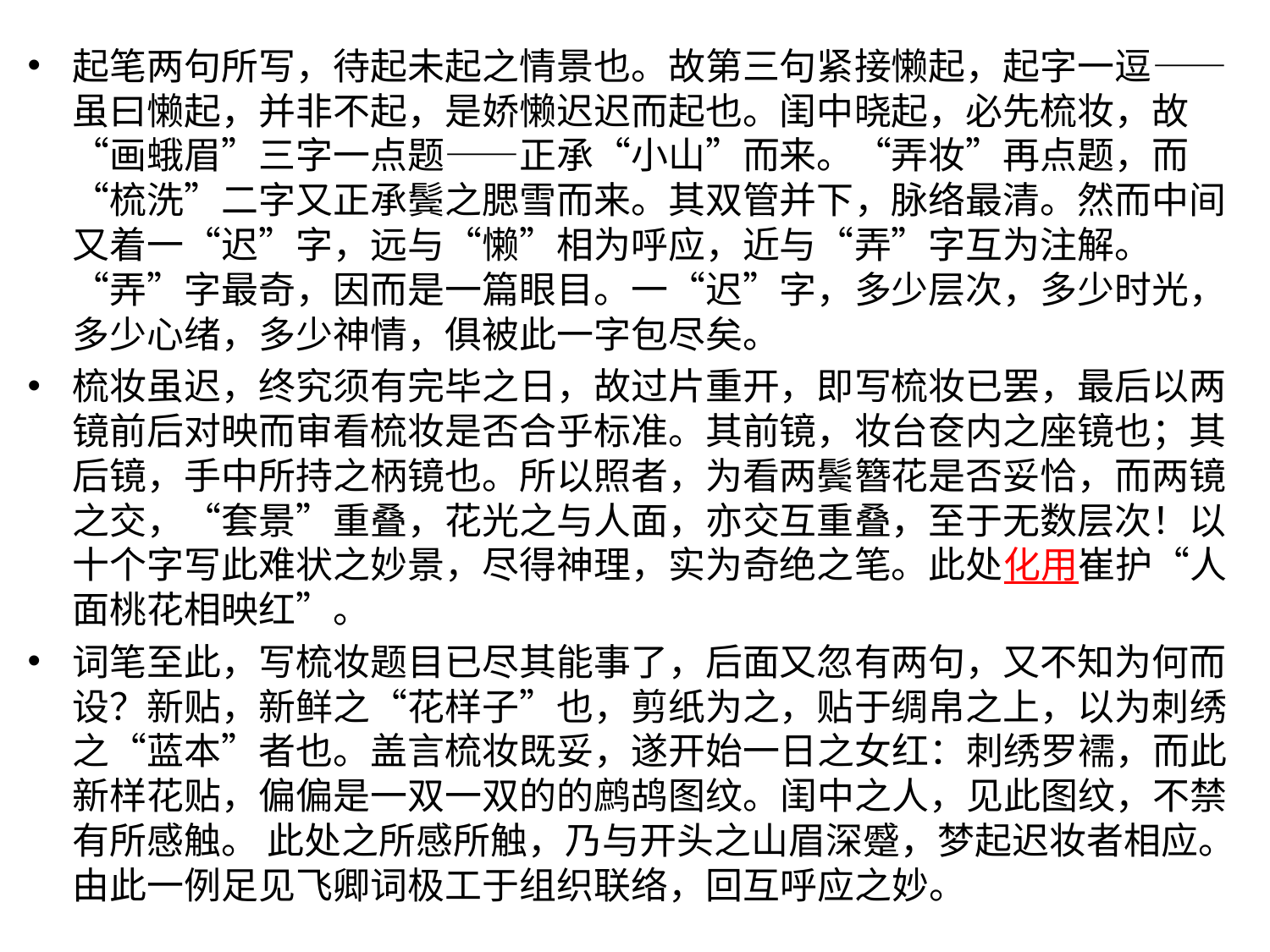

起笔两句所写，待起未起之情景也。故第三句紧接懒起，起字一逗——虽曰懒起，并非不起，是娇懒迟迟而起也。闺中晓起，必先梳妆，故“画蛾眉”三字一点题——正承“小山”而来。“弄妆”再点题，而“梳洗”二字又正承鬓之腮雪而来。其双管并下，脉络最清。然而中间又着一“迟”字，远与“懒”相为呼应，近与“弄”字互为注解。“弄”字最奇，因而是一篇眼目。一“迟”字，多少层次，多少时光，多少心绪，多少神情，俱被此一字包尽矣。
梳妆虽迟，终究须有完毕之日，故过片重开，即写梳妆已罢，最后以两镜前后对映而审看梳妆是否合乎标准。其前镜，妆台奁内之座镜也；其后镜，手中所持之柄镜也。所以照者，为看两鬓簪花是否妥恰，而两镜之交，“套景”重叠，花光之与人面，亦交互重叠，至于无数层次！以十个字写此难状之妙景，尽得神理，实为奇绝之笔。此处化用崔护“人面桃花相映红”。
词笔至此，写梳妆题目已尽其能事了，后面又忽有两句，又不知为何而设？新贴，新鲜之“花样子”也，剪纸为之，贴于绸帛之上，以为刺绣之“蓝本”者也。盖言梳妆既妥，遂开始一日之女红：刺绣罗襦，而此新样花贴，偏偏是一双一双的的鹧鸪图纹。闺中之人，见此图纹，不禁有所感触。 此处之所感所触，乃与开头之山眉深蹙，梦起迟妆者相应。由此一例足见飞卿词极工于组织联络，回互呼应之妙。

#